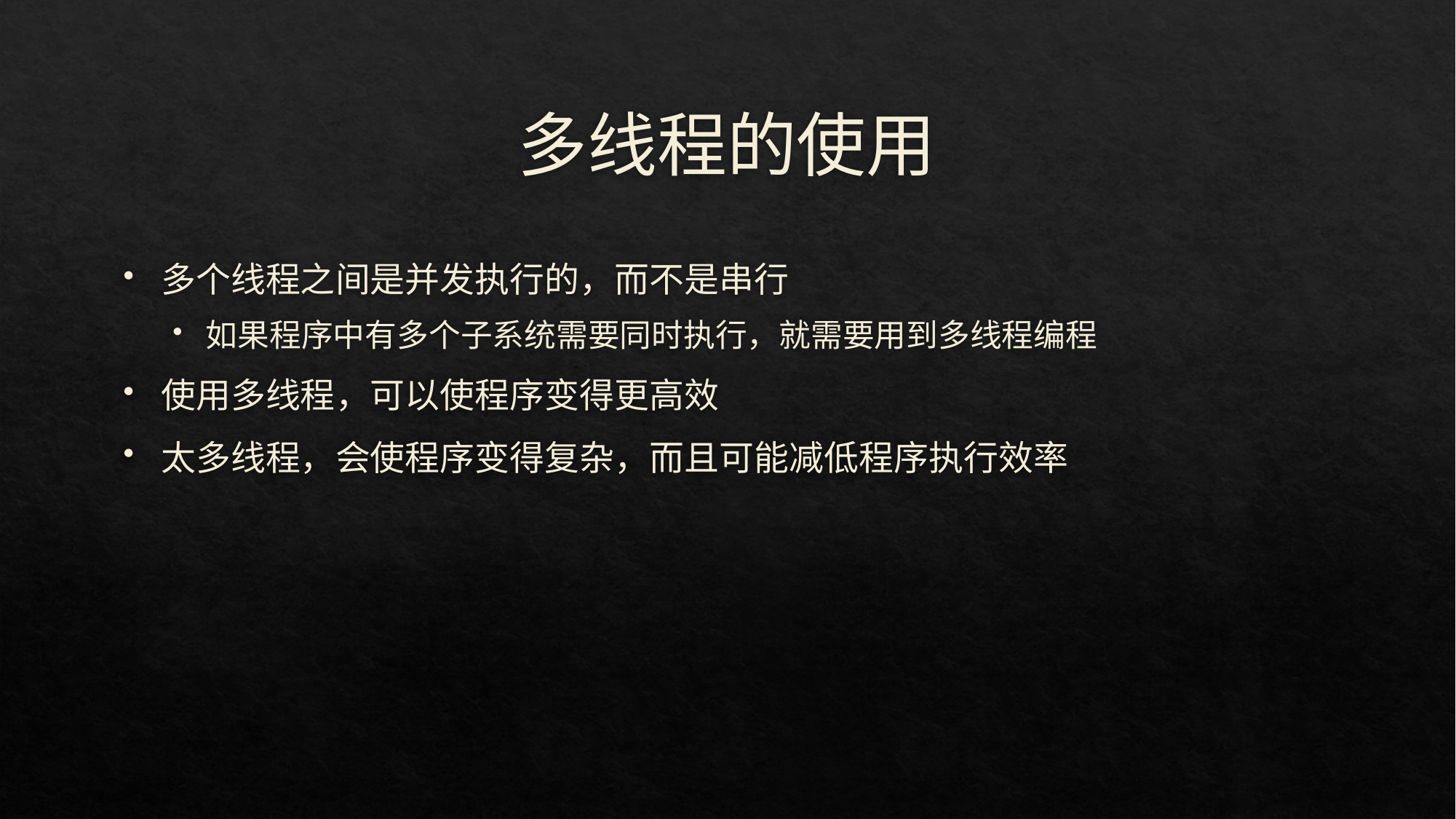

# 多线程的使用
多个线程之间是并发执行的，而不是串行
如果程序中有多个子系统需要同时执行，就需要用到多线程编程
使用多线程，可以使程序变得更高效
太多线程，会使程序变得复杂，而且可能减低程序执行效率